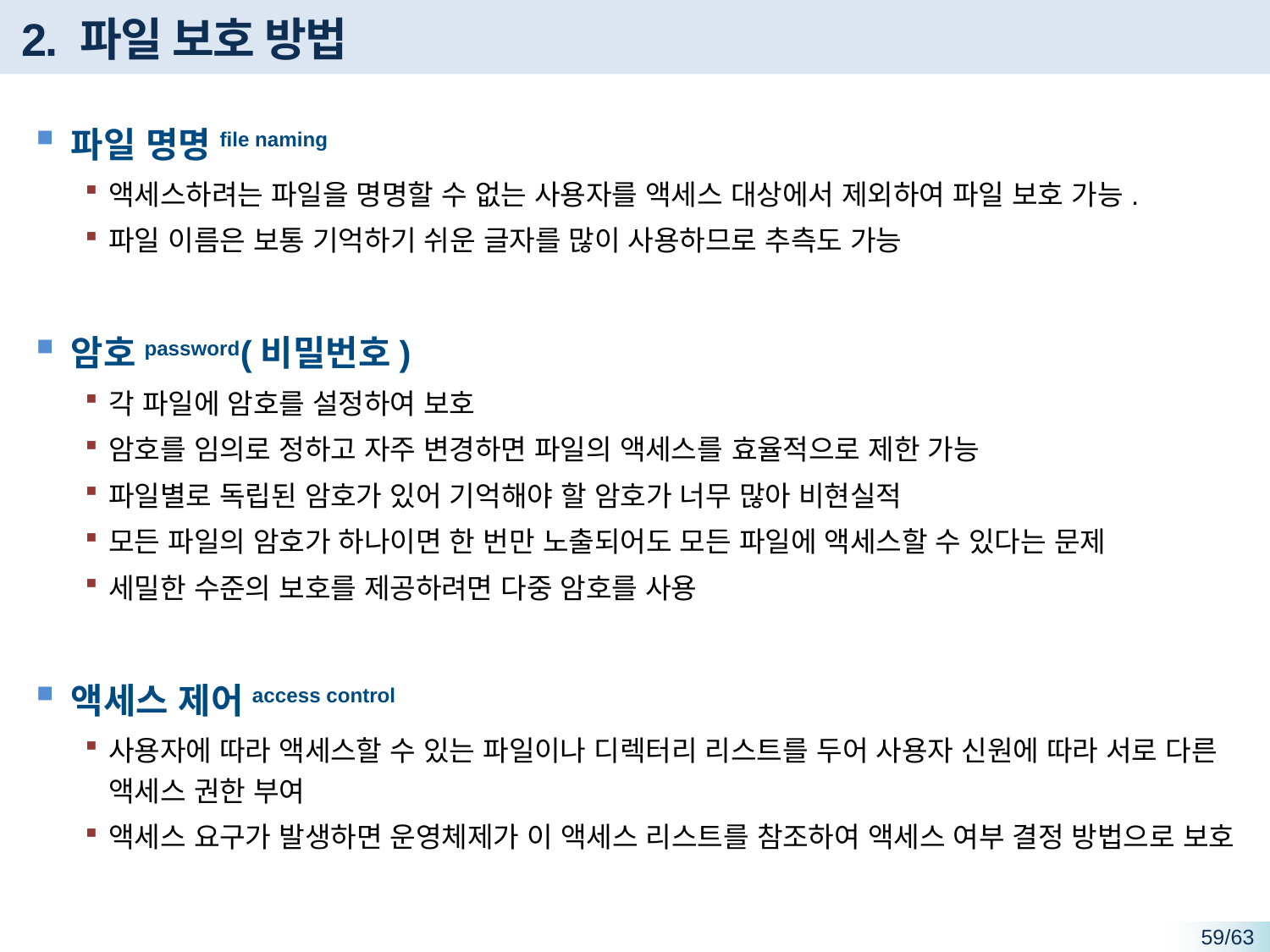

# 2. 파일 보호 방법
파일 명명file naming
액세스하려는 파일을 명명할 수 없는 사용자를 액세스 대상에서 제외하여 파일 보호 가능.
파일 이름은 보통 기억하기 쉬운 글자를 많이 사용하므로 추측도 가능

암호password(비밀번호)
각 파일에 암호를 설정하여 보호
암호를 임의로 정하고 자주 변경하면 파일의 액세스를 효율적으로 제한 가능
파일별로 독립된 암호가 있어 기억해야 할 암호가 너무 많아 비현실적
모든 파일의 암호가 하나이면 한 번만 노출되어도 모든 파일에 액세스할 수 있다는 문제
세밀한 수준의 보호를 제공하려면 다중 암호를 사용

액세스 제어access control
사용자에 따라 액세스할 수 있는 파일이나 디렉터리 리스트를 두어 사용자 신원에 따라 서로 다른 액세스 권한 부여
액세스 요구가 발생하면 운영체제가 이 액세스 리스트를 참조하여 액세스 여부 결정 방법으로 보호